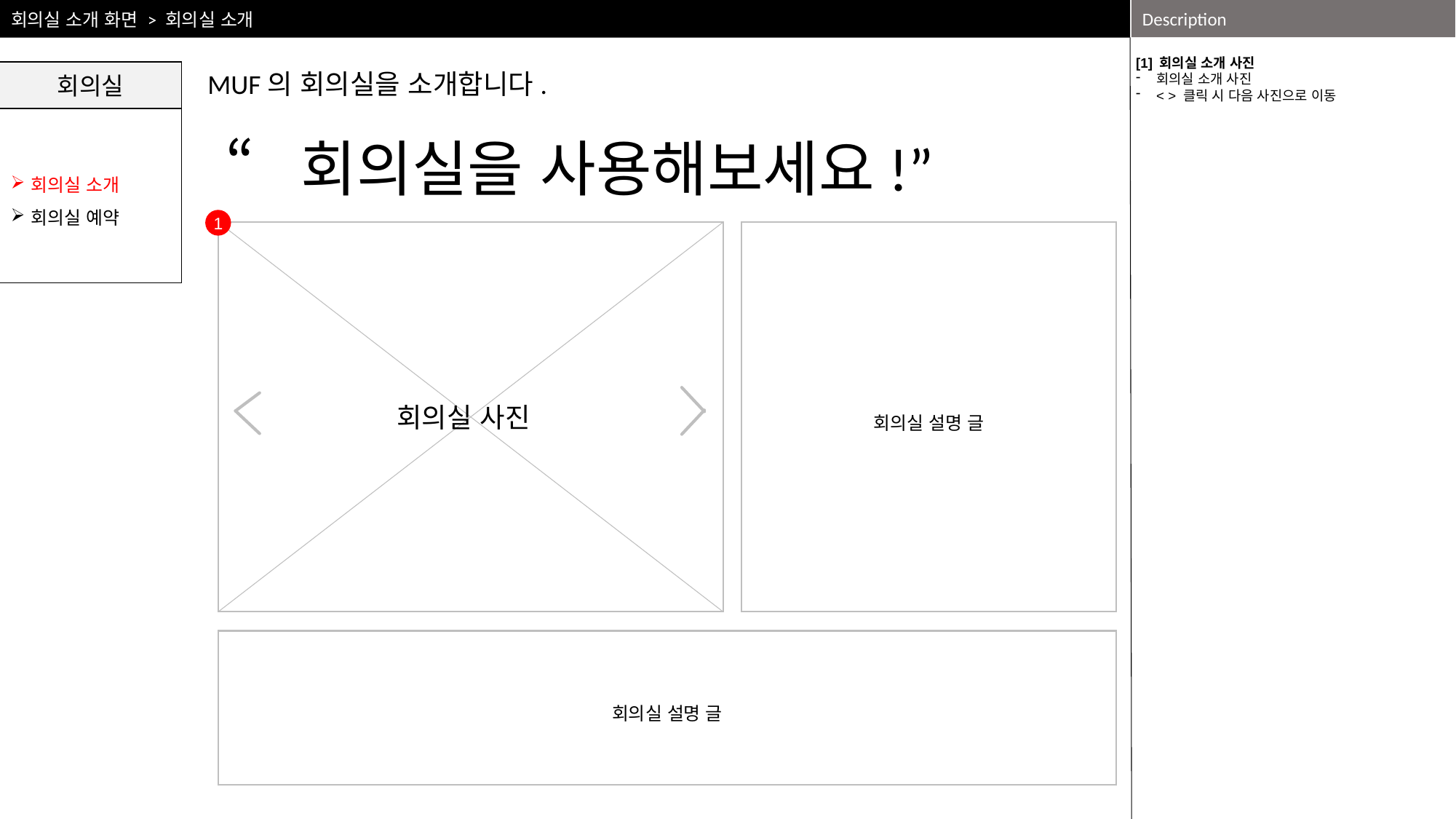

Description
회의실 소개 화면 > 회의실 소개

[1] 회의실 소개 사진
회의실 소개 사진
< > 클릭 시 다음 사진으로 이동
회의실
MUF의 회의실을 소개합니다.
회의실 소개
회의실 예약
“회의실을 사용해보세요!”
1

회의실 사진
회의실 설명 글
회의실 설명 글